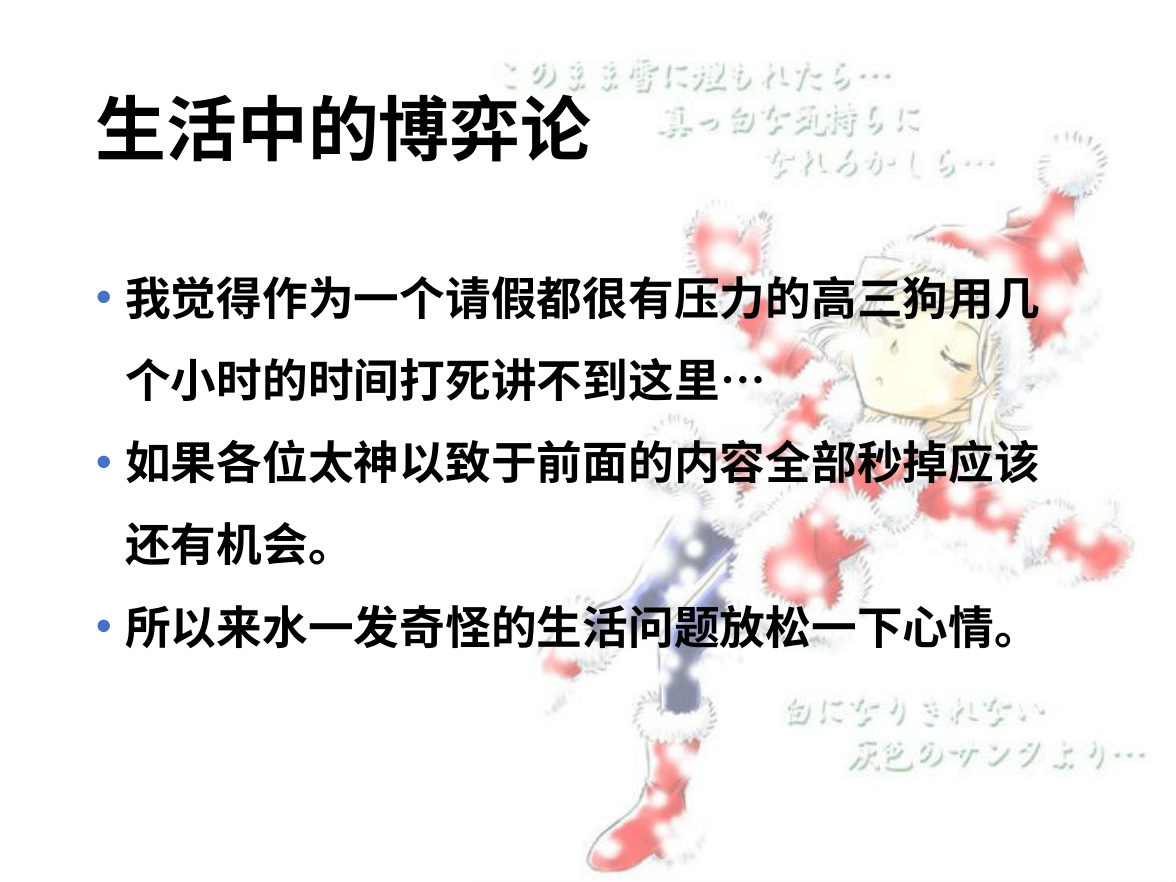

# 生活中的博弈论
我觉得作为一个请假都很有压力的高三狗用几个小时的时间打死讲不到这里…
如果各位太神以致于前面的内容全部秒掉应该还有机会。
所以来水一发奇怪的生活问题放松一下心情。